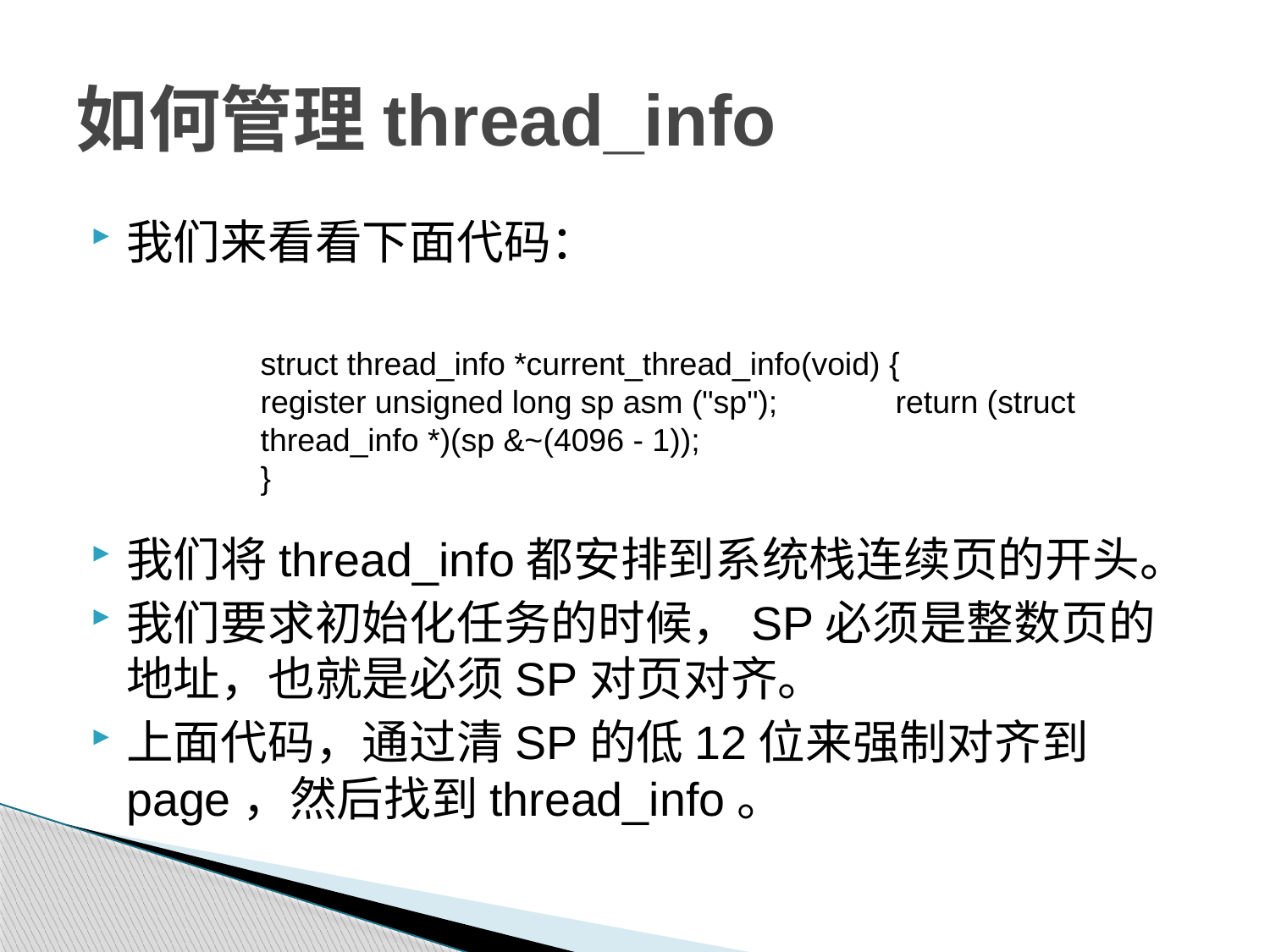

# 如何管理thread_info
我们来看看下面代码：

我们将thread_info都安排到系统栈连续页的开头。
我们要求初始化任务的时候，SP必须是整数页的地址，也就是必须SP对页对齐。
上面代码，通过清SP的低12位来强制对齐到page，然后找到thread_info。
struct thread_info *current_thread_info(void) {	register unsigned long sp asm ("sp");	return (struct thread_info *)(sp &~(4096 - 1));
}